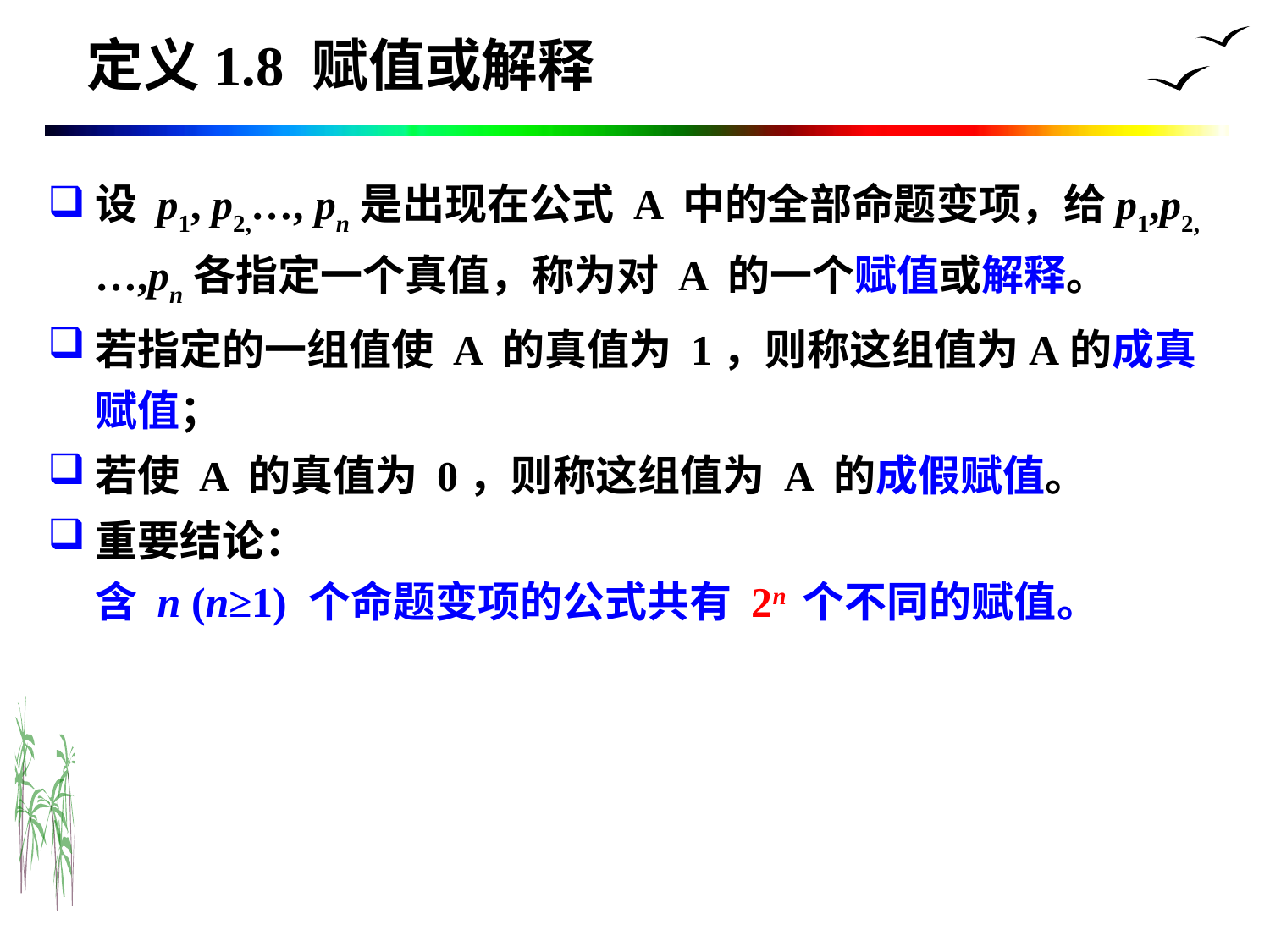

# 定义1.8 赋值或解释
设 p1, p2,…, pn是出现在公式 A 中的全部命题变项，给p1,p2,…,pn各指定一个真值，称为对 A 的一个赋值或解释。
若指定的一组值使 A 的真值为 1，则称这组值为A的成真赋值；
若使 A 的真值为 0，则称这组值为 A 的成假赋值。
重要结论：
含 n (n≥1) 个命题变项的公式共有 2n 个不同的赋值。